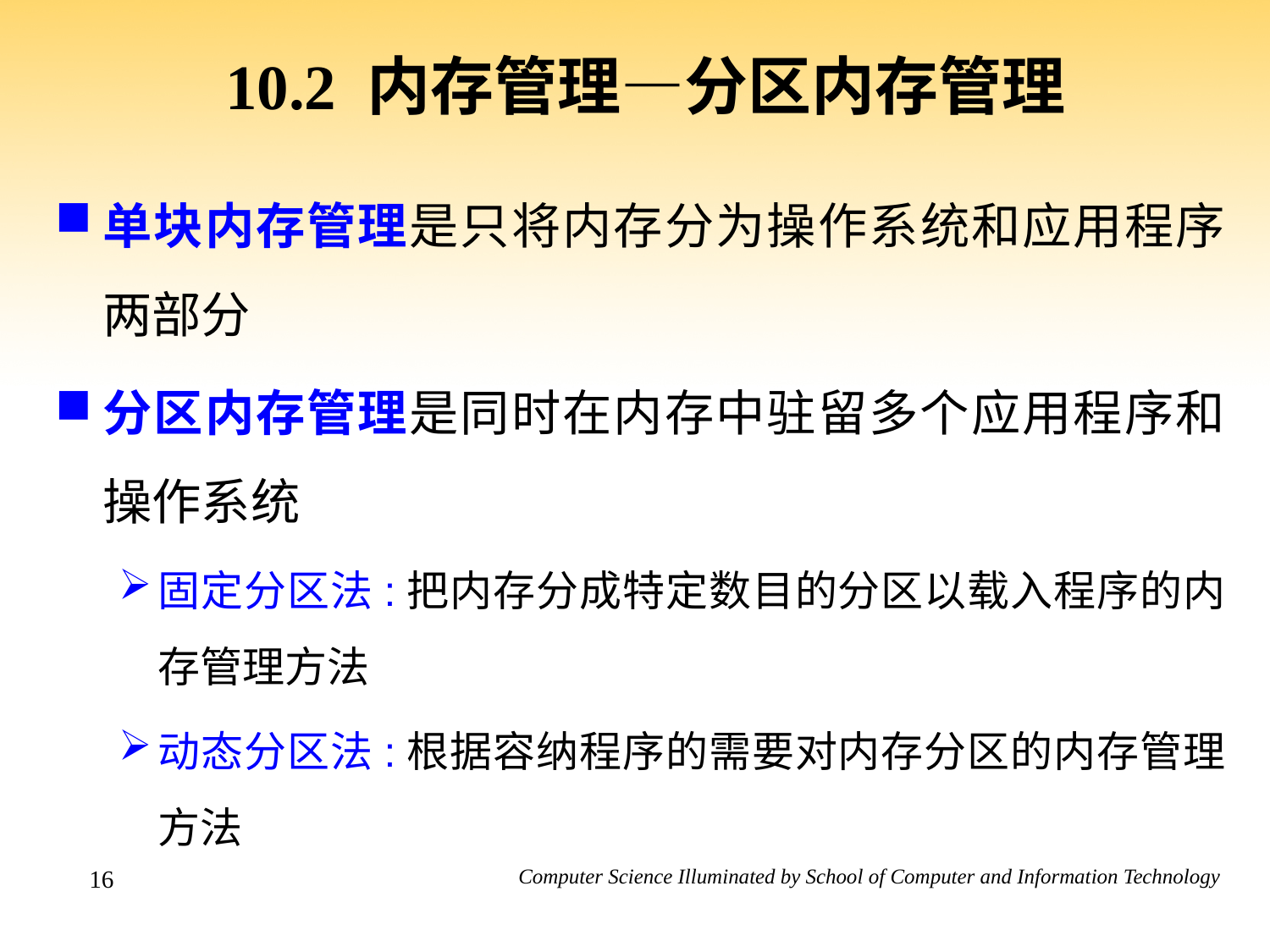

# 10.2 内存管理—分区内存管理
单块内存管理是只将内存分为操作系统和应用程序两部分
分区内存管理是同时在内存中驻留多个应用程序和操作系统
固定分区法:把内存分成特定数目的分区以载入程序的内存管理方法
动态分区法:根据容纳程序的需要对内存分区的内存管理方法
16